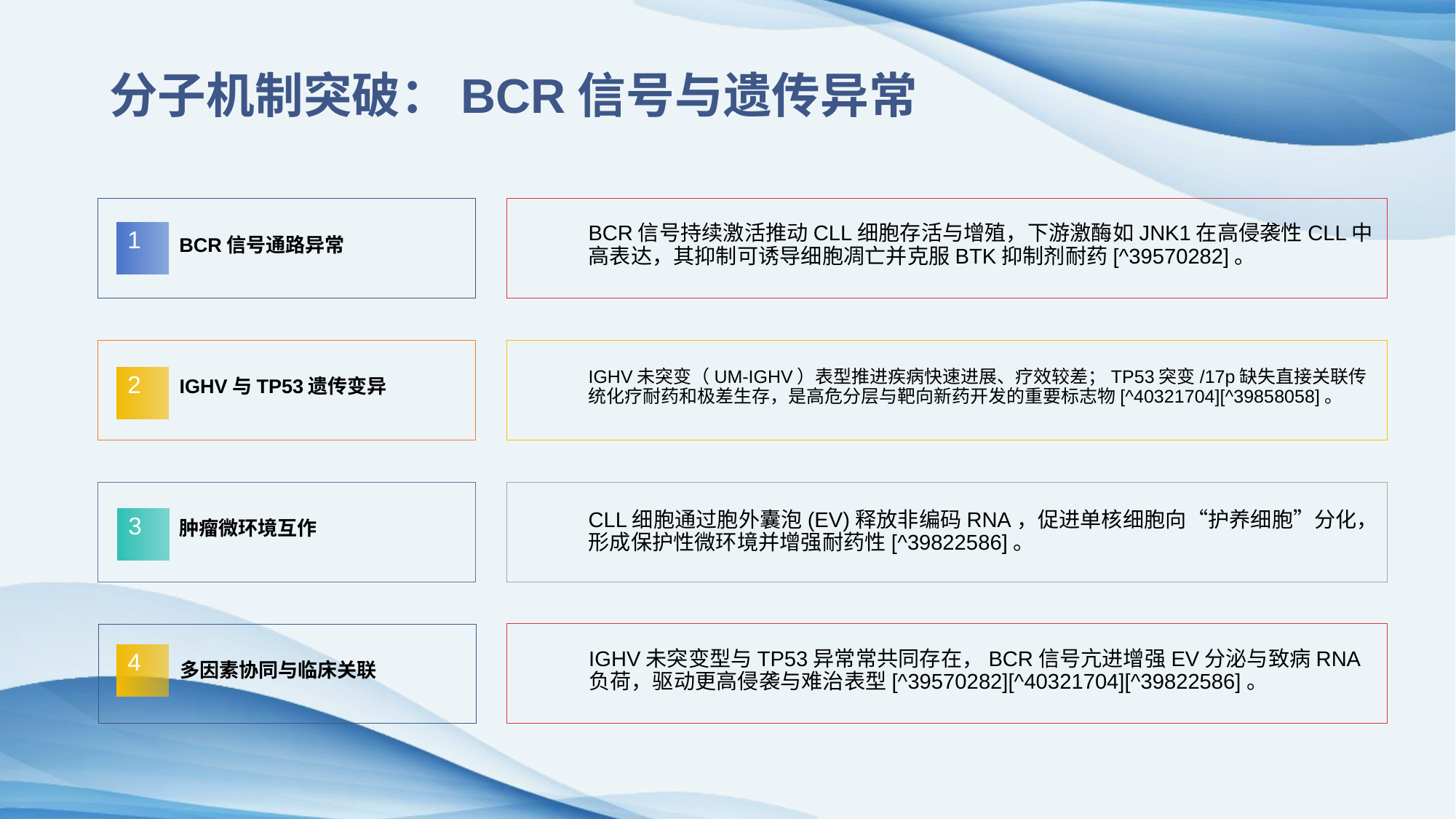

分子机制突破：BCR信号与遗传异常
BCR信号通路异常
BCR信号持续激活推动CLL细胞存活与增殖，下游激酶如JNK1在高侵袭性CLL中高表达，其抑制可诱导细胞凋亡并克服BTK抑制剂耐药[^39570282]。
1
IGHV与TP53遗传变异
IGHV未突变（UM-IGHV）表型推进疾病快速进展、疗效较差；TP53突变/17p缺失直接关联传统化疗耐药和极差生存，是高危分层与靶向新药开发的重要标志物[^40321704][^39858058]。
2
肿瘤微环境互作
CLL细胞通过胞外囊泡(EV)释放非编码RNA，促进单核细胞向“护养细胞”分化，形成保护性微环境并增强耐药性[^39822586]。
3
IGHV未突变型与TP53异常常共同存在，BCR信号亢进增强EV分泌与致病RNA负荷，驱动更高侵袭与难治表型[^39570282][^40321704][^39822586]。
多因素协同与临床关联
4